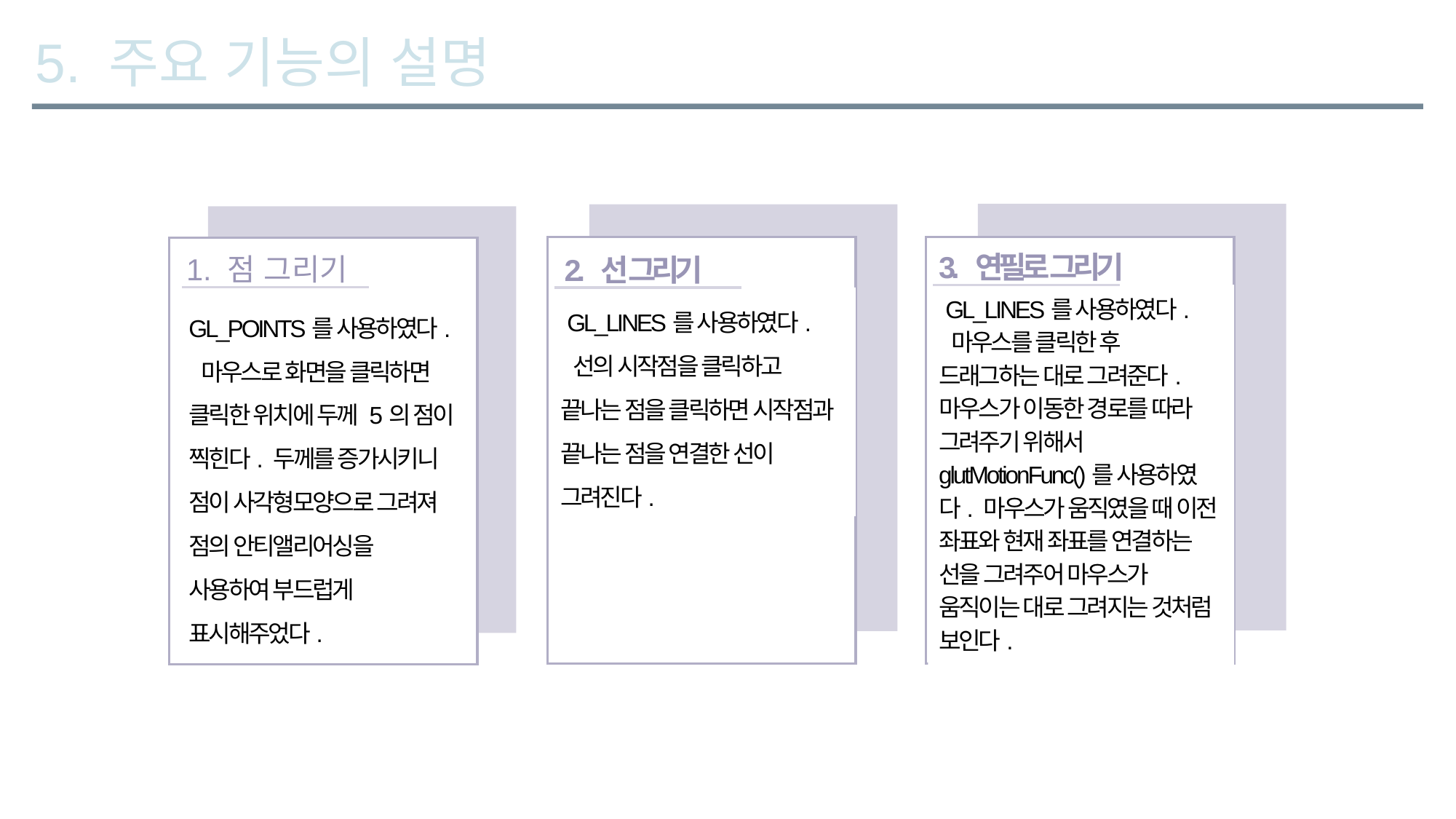

5. 주요 기능의 설명

3. 연필로 그리기
 GL_LINES를 사용하였다.
 마우스를 클릭한 후 드래그하는 대로 그려준다. 마우스가 이동한 경로를 따라 그려주기 위해서 glutMotionFunc()를 사용하였다. 마우스가 움직였을 때 이전 좌표와 현재 좌표를 연결하는 선을 그려주어 마우스가 움직이는 대로 그려지는 것처럼 보인다.

1. 점 그리기
GL_POINTS를 사용하였다.
 마우스로 화면을 클릭하면 클릭한 위치에 두께 5의 점이 찍힌다. 두께를 증가시키니 점이 사각형모양으로 그려져 점의 안티앨리어싱을 사용하여 부드럽게 표시해주었다.
2. 선 그리기
 GL_LINES를 사용하였다.
 선의 시작점을 클릭하고 끝나는 점을 클릭하면 시작점과 끝나는 점을 연결한 선이 그려진다.